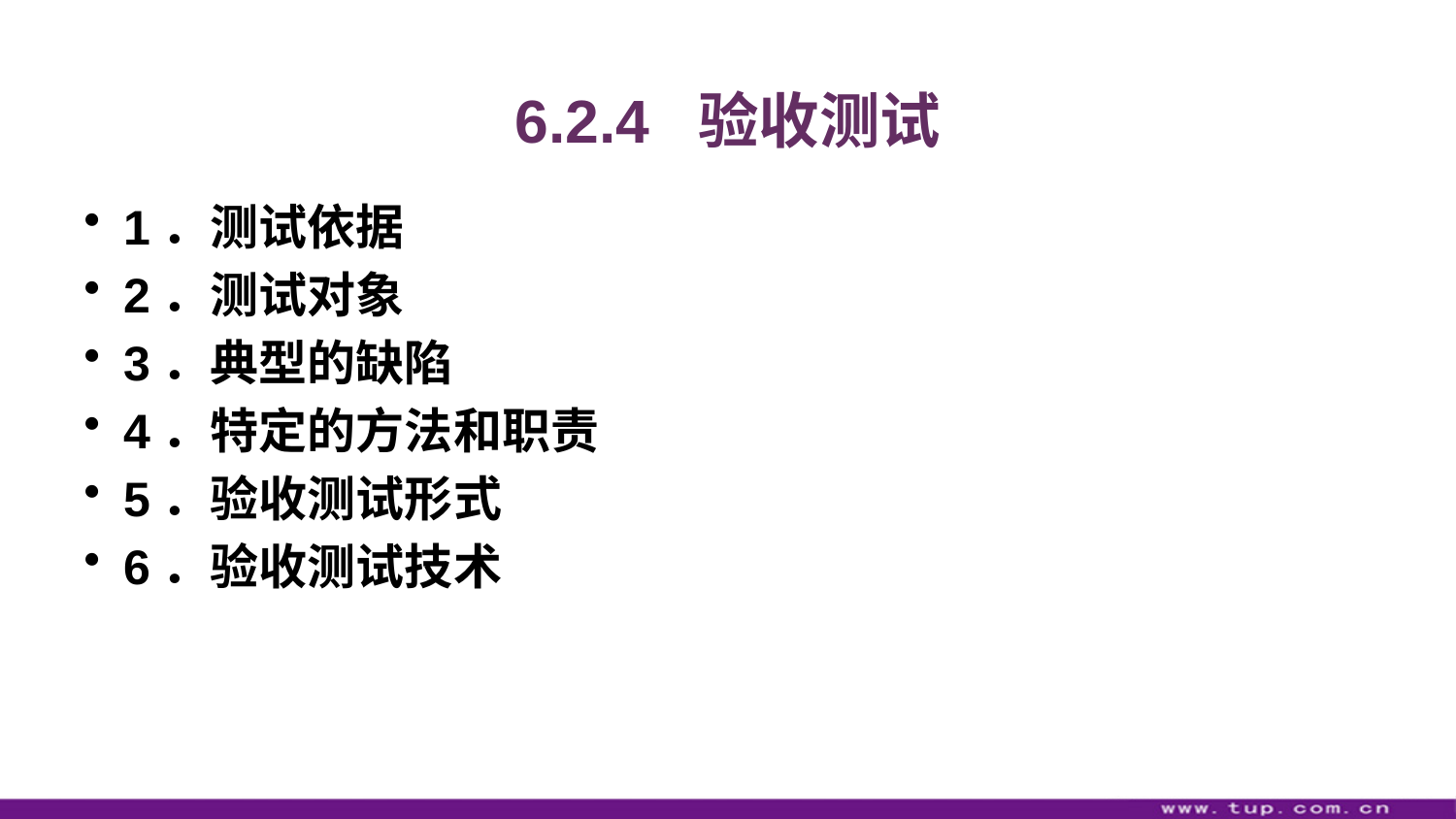

# 6.2.4  验收测试
1．测试依据
2．测试对象
3．典型的缺陷
4．特定的方法和职责
5．验收测试形式
6．验收测试技术